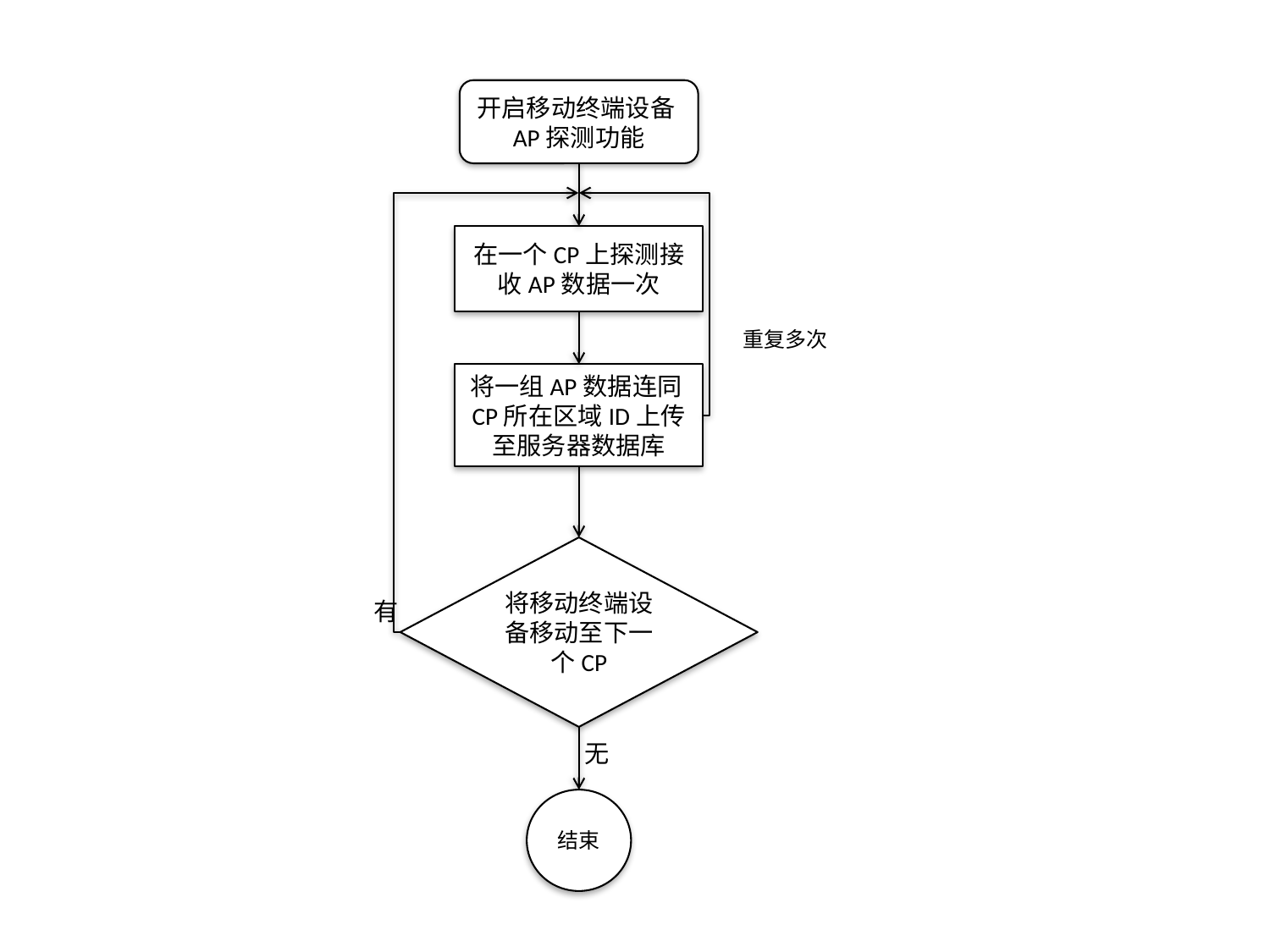

开启移动终端设备AP探测功能
在一个CP上探测接收AP数据一次
重复多次
将一组AP数据连同CP所在区域ID上传至服务器数据库
将移动终端设备移动至下一个CP
有
无
结束